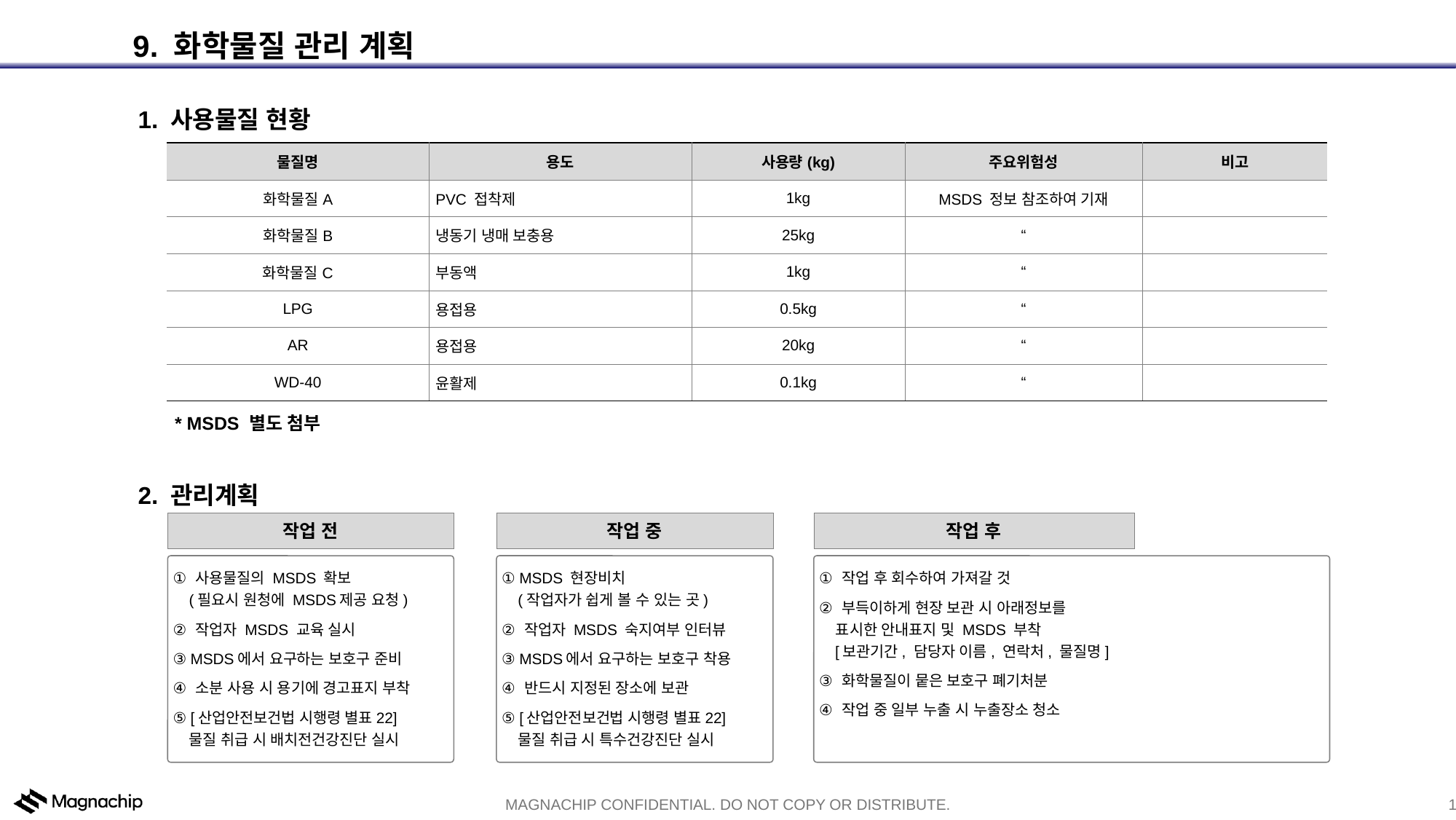

9. 화학물질 관리 계획
1. 사용물질 현황
| 물질명 | 용도 | 사용량(kg) | 주요위험성 | 비고 |
| --- | --- | --- | --- | --- |
| 화학물질A | PVC 접착제 | 1kg | MSDS 정보 참조하여 기재 |  |
| 화학물질B | 냉동기 냉매 보충용 | 25kg | “ |  |
| 화학물질C | 부동액 | 1kg | “ |  |
| LPG | 용접용 | 0.5kg | “ |  |
| AR | 용접용 | 20kg | “ |  |
| WD-40 | 윤활제 | 0.1kg | “ |  |
* MSDS 별도 첨부
2. 관리계획
작업 전
 사용물질의 MSDS 확보
   (필요시 원청에 MSDS제공 요청)
 작업자 MSDS 교육 실시
 MSDS에서 요구하는 보호구 준비
 소분 사용 시 용기에 경고표지 부착
 [산업안전보건법 시행령 별표22]
   물질 취급 시 배치전건강진단 실시
작업 중
 MSDS 현장비치
   (작업자가 쉽게 볼 수 있는 곳)
 작업자 MSDS 숙지여부 인터뷰
 MSDS에서 요구하는 보호구 착용
 반드시 지정된 장소에 보관
 [산업안전보건법 시행령 별표22]
   물질 취급 시 특수건강진단 실시

작업 후
 작업 후 회수하여 가져갈 것
 부득이하게 현장 보관 시 아래정보를
    표시한 안내표지 및 MSDS 부착
   [보관기간, 담당자 이름, 연락처, 물질명]
 화학물질이 뭍은 보호구 폐기처분
 작업 중 일부 누출 시 누출장소 청소